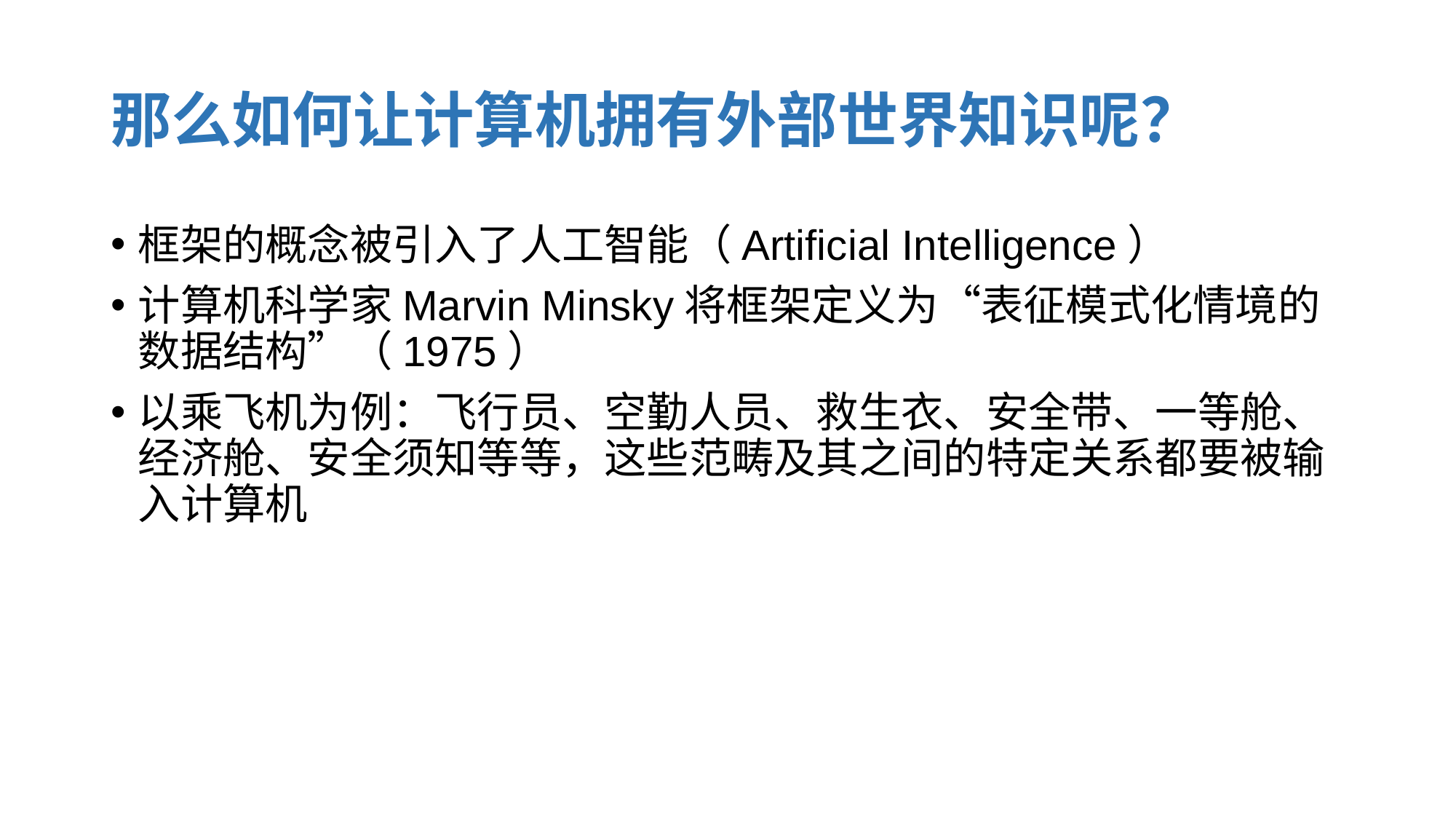

# 那么如何让计算机拥有外部世界知识呢？
框架的概念被引入了人工智能（Artificial Intelligence）
计算机科学家Marvin Minsky将框架定义为“表征模式化情境的数据结构”（1975）
以乘飞机为例：飞行员、空勤人员、救生衣、安全带、一等舱、经济舱、安全须知等等，这些范畴及其之间的特定关系都要被输入计算机